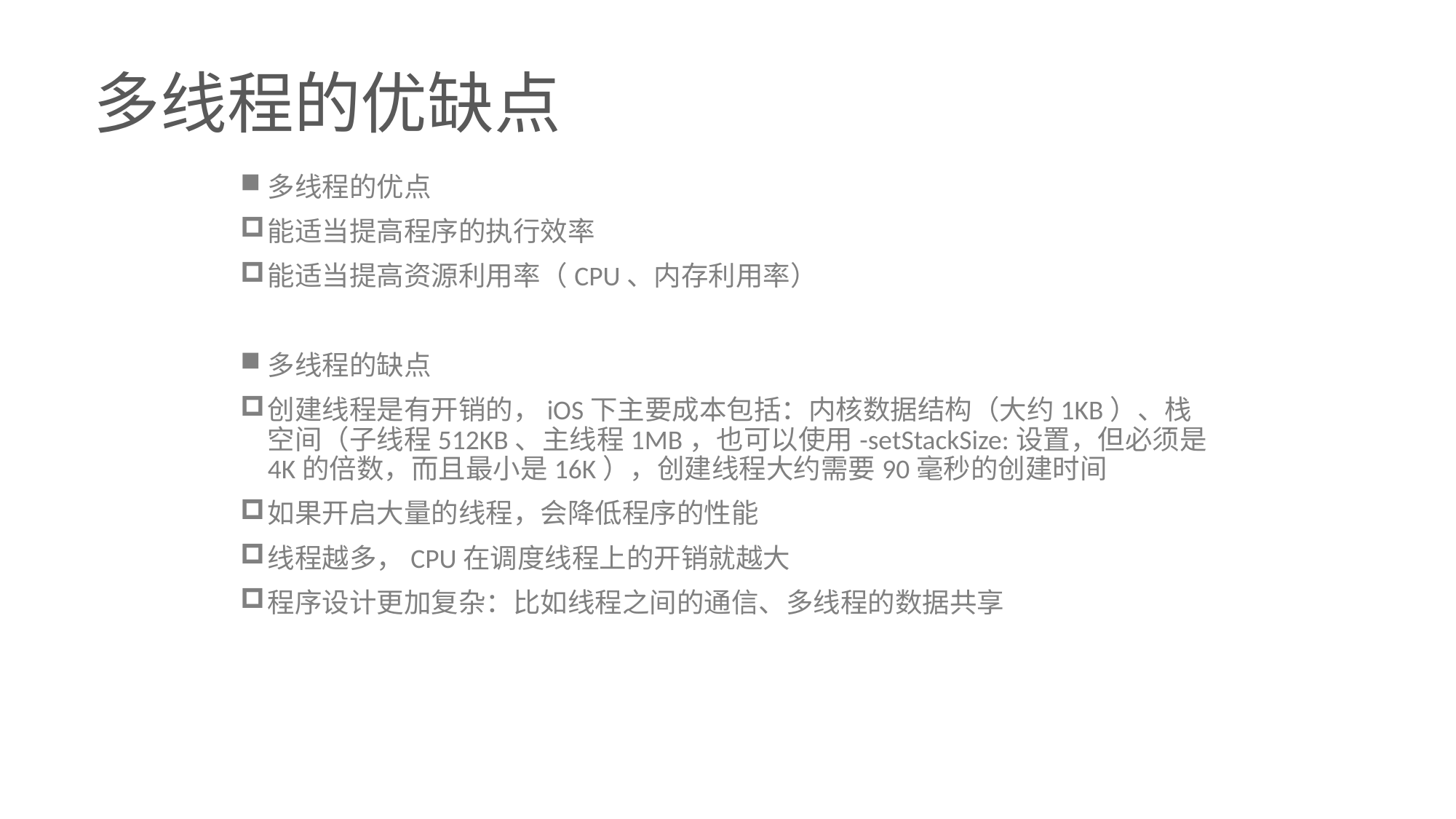

# 多线程的优缺点
多线程的优点
能适当提高程序的执行效率
能适当提高资源利用率（CPU、内存利用率）

多线程的缺点
创建线程是有开销的，iOS下主要成本包括：内核数据结构（大约1KB）、栈空间（子线程512KB、主线程1MB，也可以使用-setStackSize:设置，但必须是4K的倍数，而且最小是16K），创建线程大约需要90毫秒的创建时间
如果开启大量的线程，会降低程序的性能
线程越多，CPU在调度线程上的开销就越大
程序设计更加复杂：比如线程之间的通信、多线程的数据共享